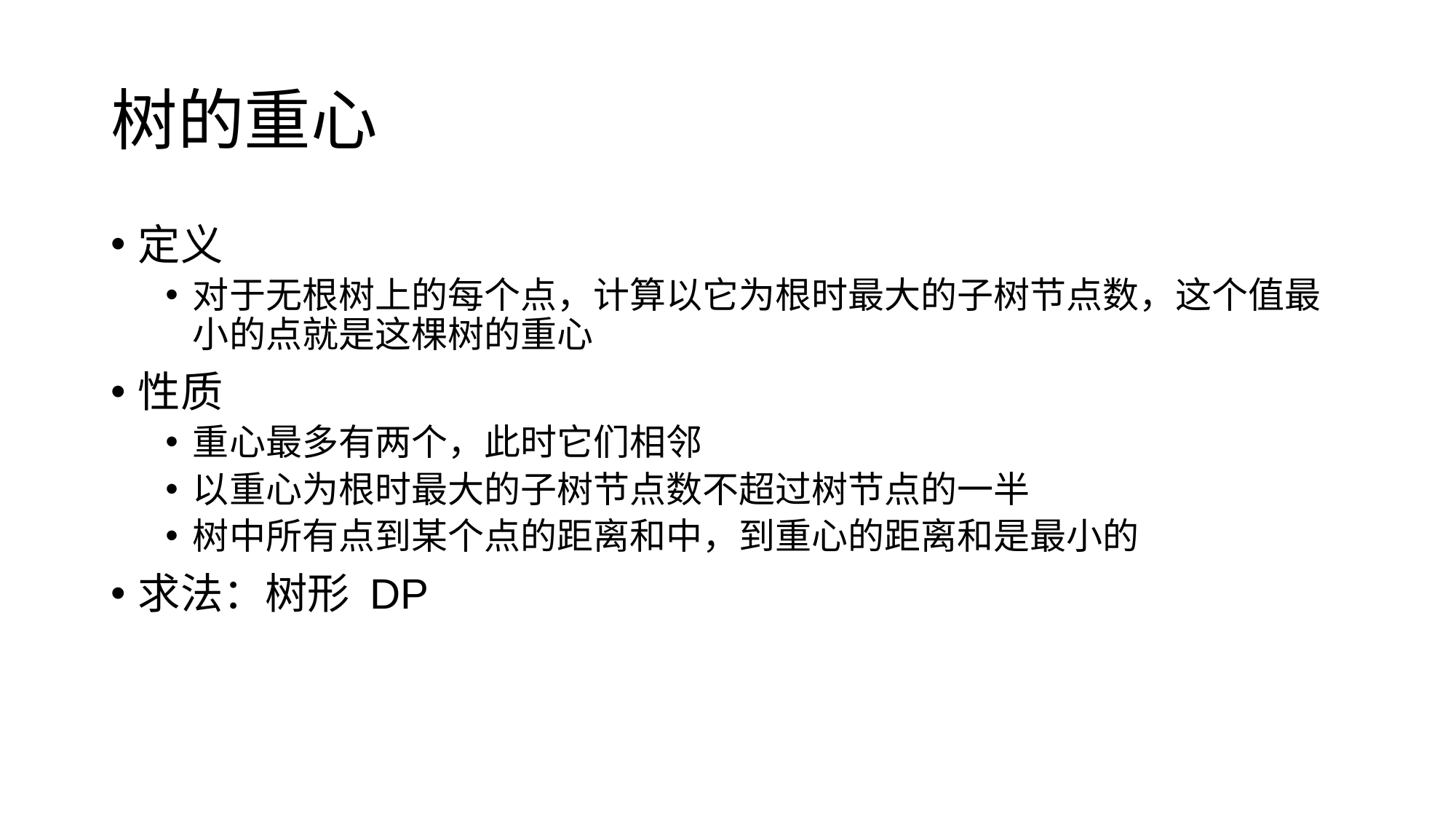

# 树的重心
定义
对于无根树上的每个点，计算以它为根时最大的子树节点数，这个值最小的点就是这棵树的重心
性质
重心最多有两个，此时它们相邻
以重心为根时最大的子树节点数不超过树节点的一半
树中所有点到某个点的距离和中，到重心的距离和是最小的
求法：树形 DP